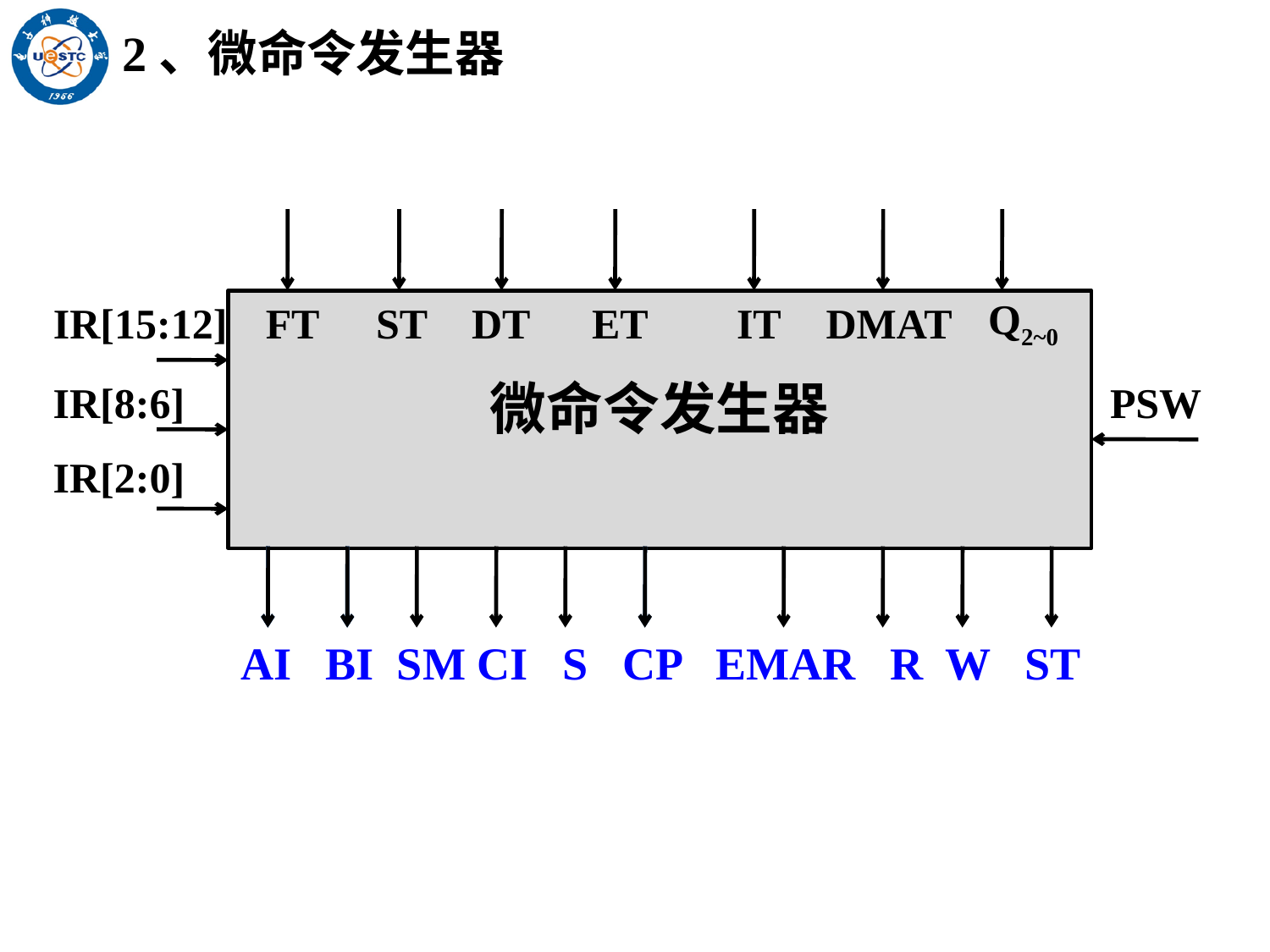

2、微命令发生器
Q2~0
FT
ST
DT
ET
IT
DMAT
IR[15:12]
IR[8:6]
IR[2:0]

微命令发生器
PSW
AI   BI  SM CI   S   CP   EMAR   R  W   ST